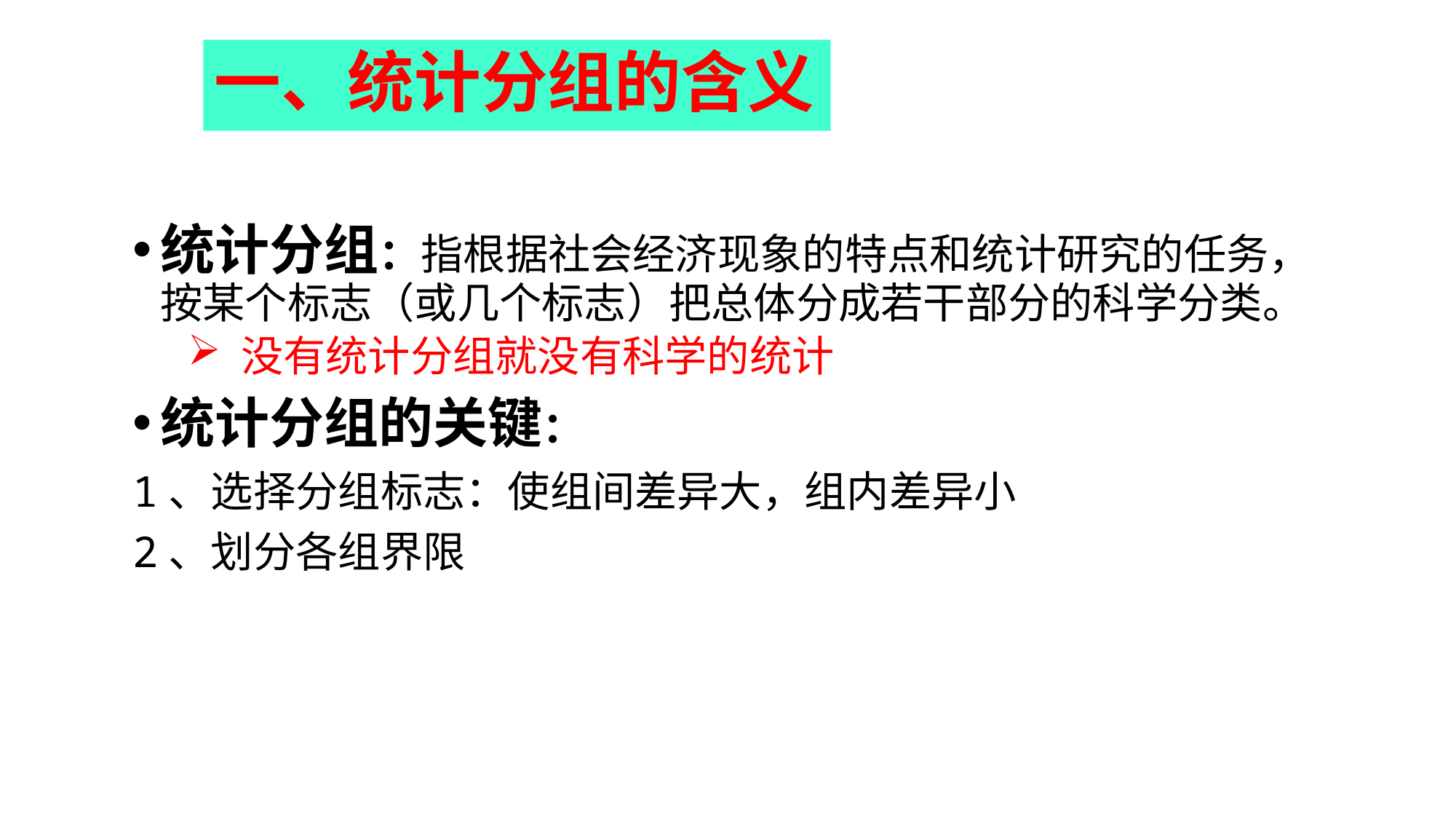

# 一、统计分组的含义
统计分组：指根据社会经济现象的特点和统计研究的任务，按某个标志（或几个标志）把总体分成若干部分的科学分类。
 没有统计分组就没有科学的统计
统计分组的关键：
1、选择分组标志：使组间差异大，组内差异小
2、划分各组界限